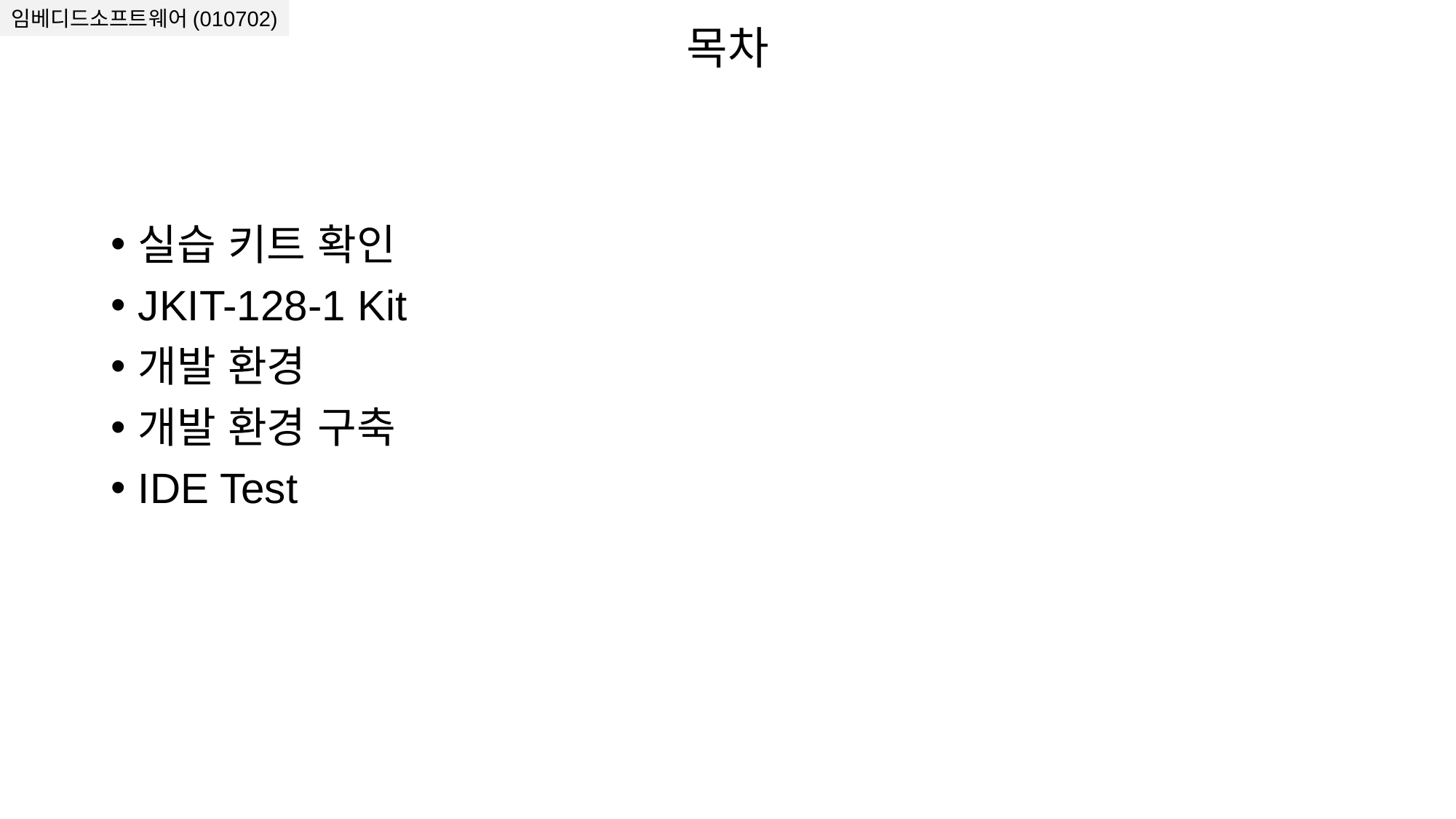

# 목차
실습 키트 확인
JKIT-128-1 Kit
개발 환경
개발 환경 구축
IDE Test